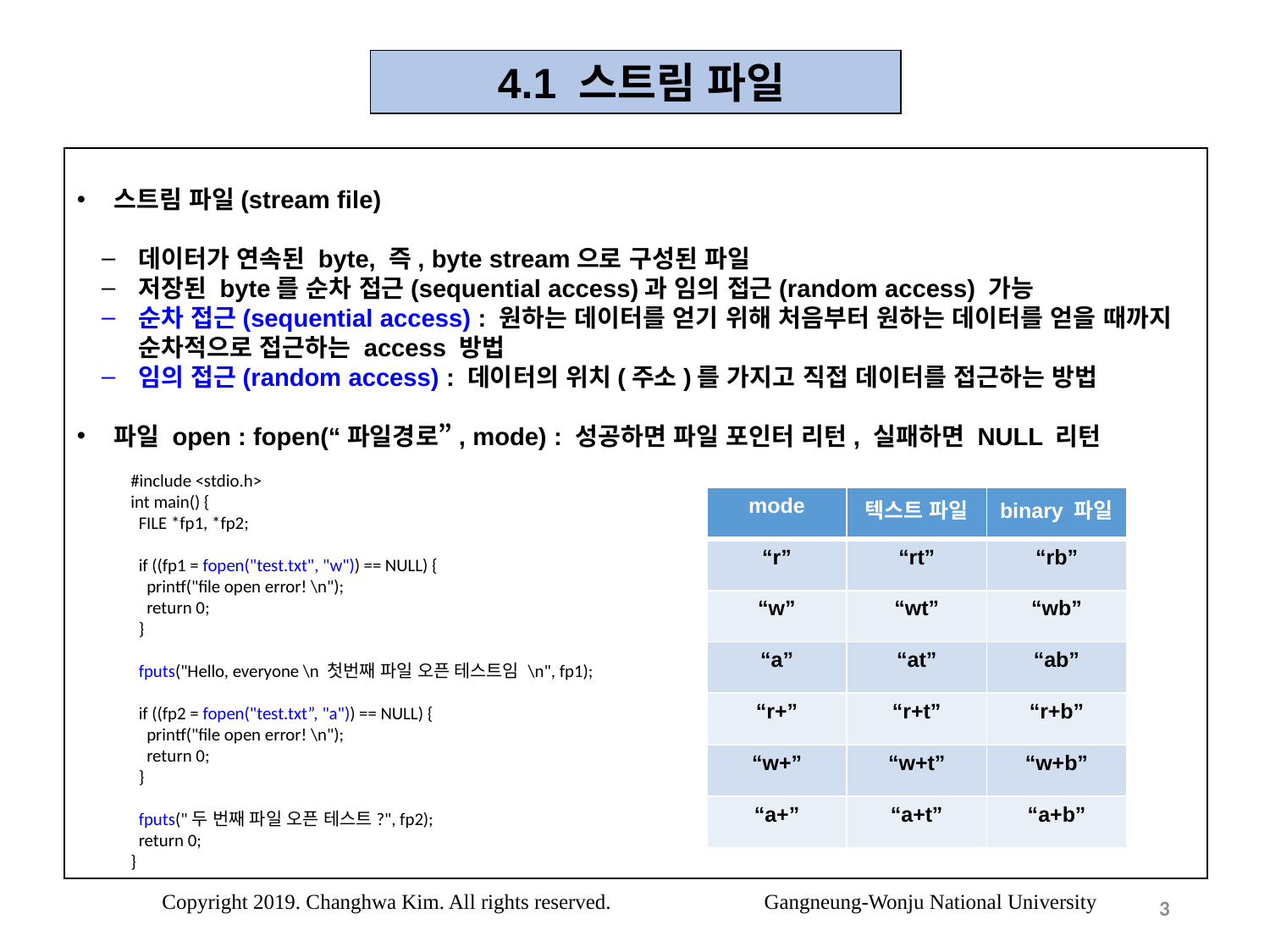

4.1 스트림 파일

스트림 파일(stream file)

데이터가 연속된 byte, 즉, byte stream으로 구성된 파일
저장된 byte를 순차 접근(sequential access)과 임의 접근(random access) 가능
순차 접근(sequential access) : 원하는 데이터를 얻기 위해 처음부터 원하는 데이터를 얻을 때까지 순차적으로 접근하는 access 방법
임의 접근(random access) : 데이터의 위치(주소)를 가지고 직접 데이터를 접근하는 방법

파일 open : fopen(“파일경로”, mode) : 성공하면 파일 포인터 리턴, 실패하면 NULL 리턴

#include <stdio.h>
int main() {
  FILE *fp1, *fp2;

  if ((fp1 = fopen("test.txt", "w")) == NULL) {
    printf("file open error! \n");
    return 0;
  }

  fputs("Hello, everyone \n 첫번째 파일 오픈 테스트임 \n", fp1);

  if ((fp2 = fopen("test.txt”, "a")) == NULL) {
    printf("file open error! \n");
    return 0;
  }

  fputs("두 번째 파일 오픈 테스트?", fp2);
  return 0;
}
| mode | 텍스트 파일 | binary 파일 |
| --- | --- | --- |
| “r” | “rt” | “rb” |
| “w” | “wt” | “wb” |
| “a” | “at” | “ab” |
| “r+” | “r+t” | “r+b” |
| “w+” | “w+t” | “w+b” |
| “a+” | “a+t” | “a+b” |
Copyright 2019. Changhwa Kim. All rights reserved.                             Gangneung-Wonju National University
3